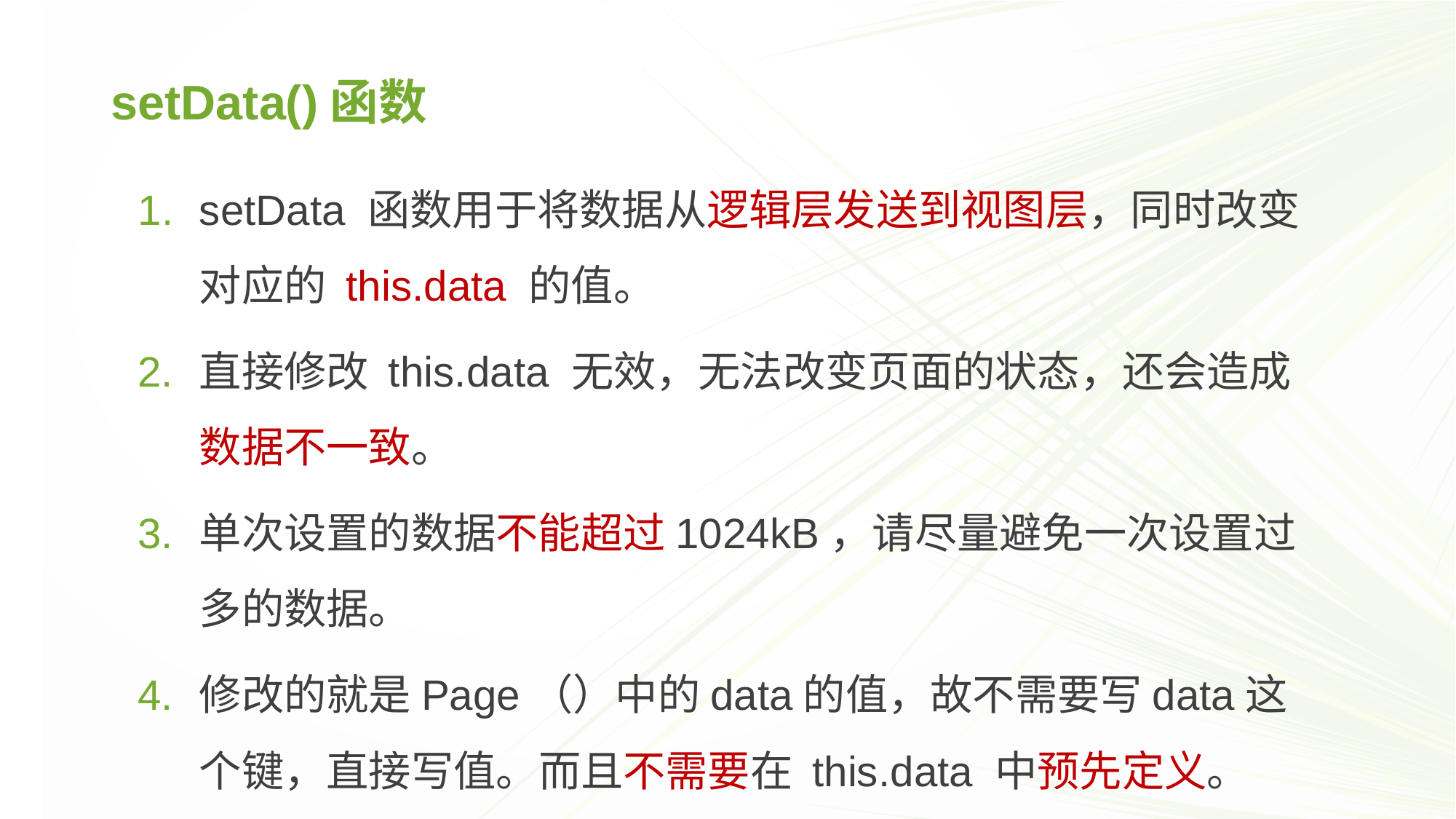

setData()函数

setData 函数用于将数据从逻辑层发送到视图层，同时改变对应的 this.data 的值。
直接修改 this.data 无效，无法改变页面的状态，还会造成数据不一致。
单次设置的数据不能超过1024kB，请尽量避免一次设置过多的数据。
修改的就是Page（）中的data的值，故不需要写data这个键，直接写值。而且不需要在 this.data 中预先定义。